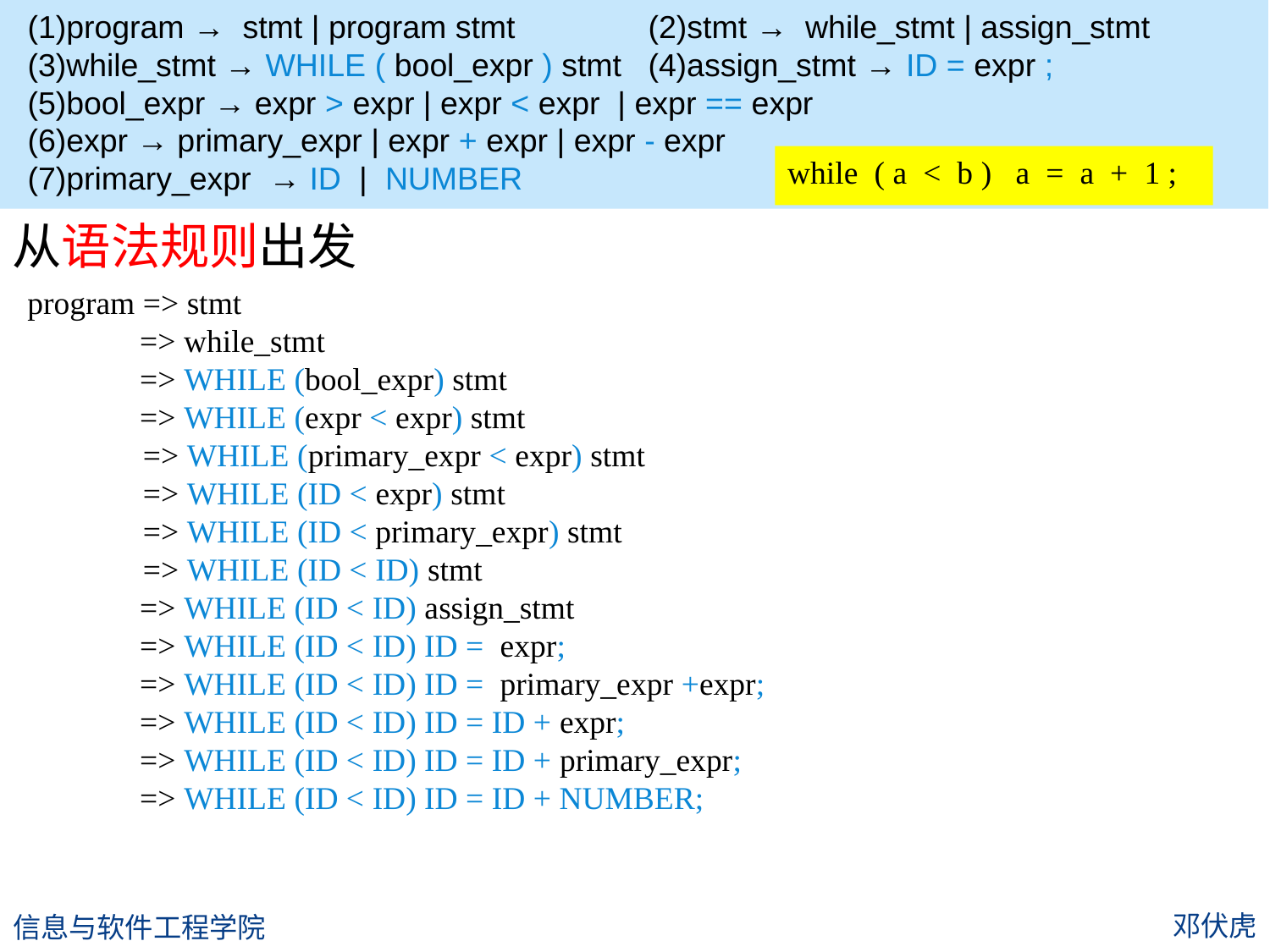

(1)program →  stmt | program stmt               (2)stmt →  while_stmt | assign_stmt
(3)while_stmt → WHILE ( bool_expr ) stmt   (4)assign_stmt → ID = expr ;
(5)bool_expr → expr > expr | expr < expr  | expr == expr
(6)expr → primary_expr | expr + expr | expr - expr
(7)primary_expr  → ID  |  NUMBER
while  ( a  <  b )   a  =  a  +  1 ;

从语法规则出发
program => stmt
              => while_stmt
              => WHILE (bool_expr) stmt
              => WHILE (expr < expr) stmt
             => WHILE (primary_expr < expr) stmt
             => WHILE (ID < expr) stmt
             => WHILE (ID < primary_expr) stmt
             => WHILE (ID < ID) stmt
              => WHILE (ID < ID) assign_stmt
              => WHILE (ID < ID) ID =  expr;
              => WHILE (ID < ID) ID =  primary_expr +expr;
              => WHILE (ID < ID) ID = ID + expr;
              => WHILE (ID < ID) ID = ID + primary_expr;
              => WHILE (ID < ID) ID = ID + NUMBER;

20
邓伏虎
信息与软件工程学院